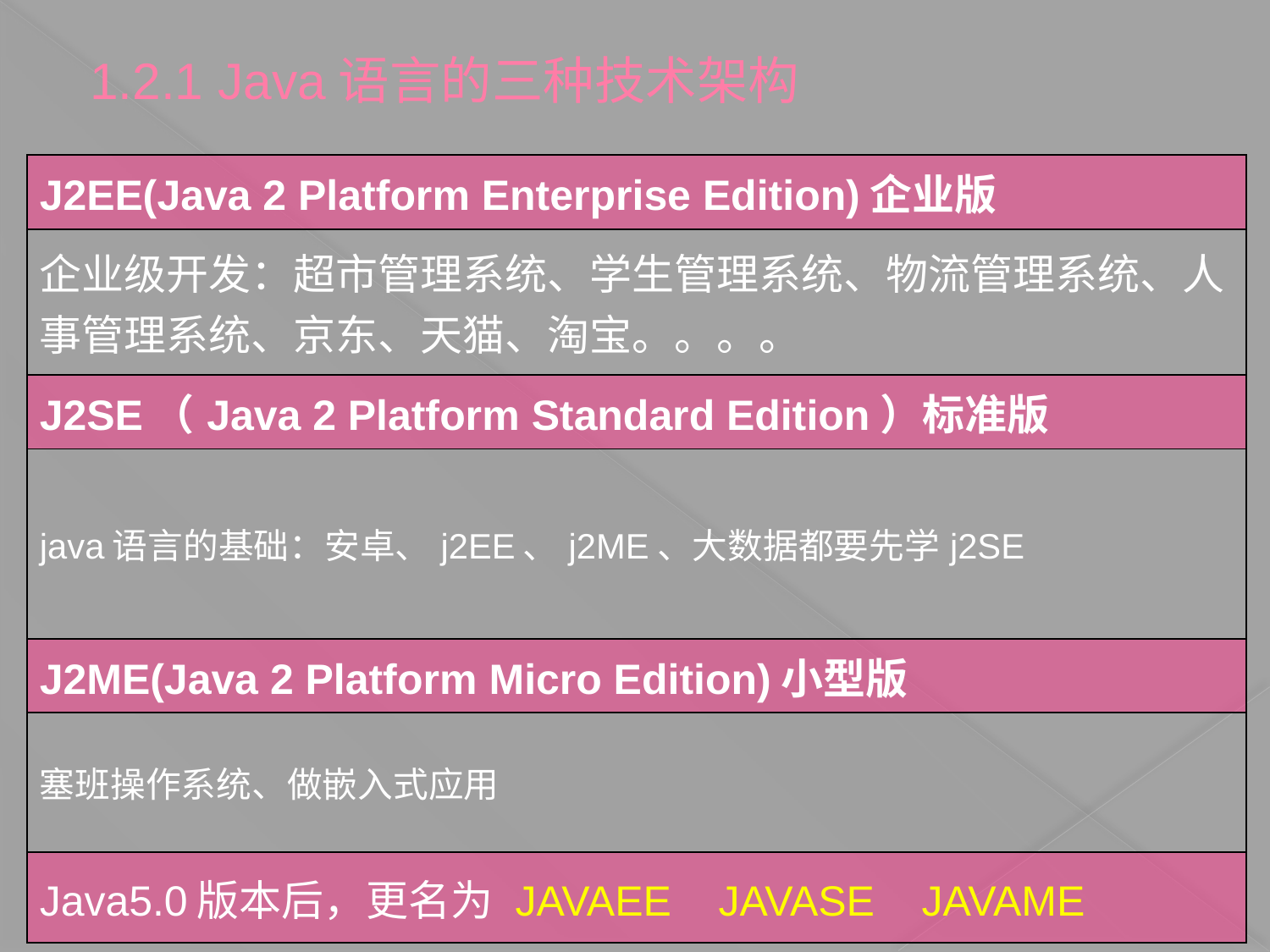

1.2.1 Java语言的三种技术架构
| J2EE(Java 2 Platform Enterprise Edition)企业版 |
| --- |
| 企业级开发：超市管理系统、学生管理系统、物流管理系统、人事管理系统、京东、天猫、淘宝。。。。 |
| J2SE（Java 2 Platform Standard Edition）标准版 |
| java语言的基础：安卓、j2EE、j2ME、大数据都要先学j2SE |
| J2ME(Java 2 Platform Micro Edition)小型版 |
| 塞班操作系统、做嵌入式应用 |
| Java5.0版本后，更名为 JAVAEE JAVASE JAVAME |